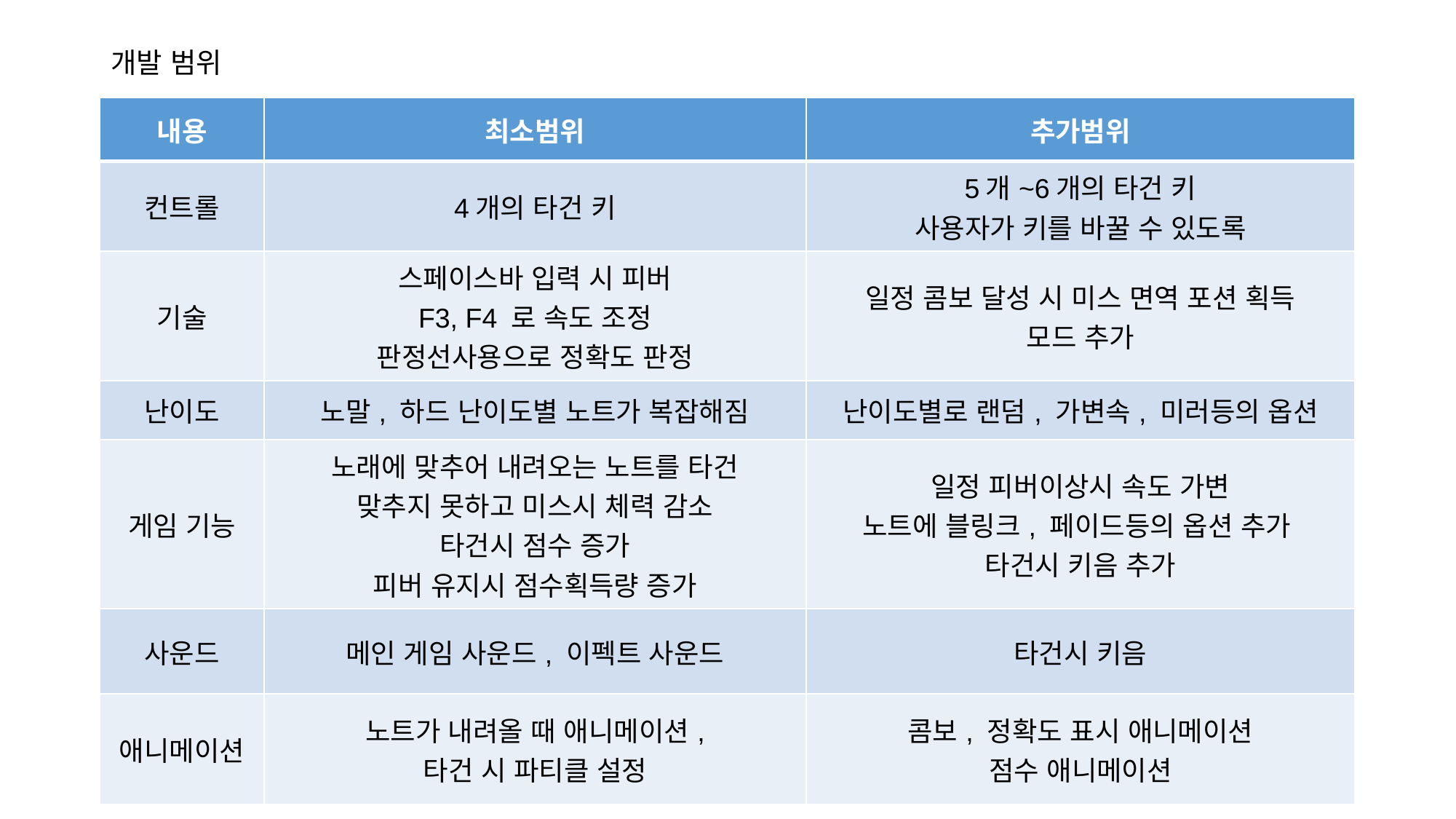

# 개발 범위
| 내용 | 최소범위 | 추가범위 |
| --- | --- | --- |
| 컨트롤 | 4개의 타건 키 | 5개~6개의 타건 키 사용자가 키를 바꿀 수 있도록 |
| 기술 | 스페이스바 입력 시 피버 F3, F4 로 속도 조정 판정선사용으로 정확도 판정 | 일정 콤보 달성 시 미스 면역 포션 획득 모드 추가 |
| 난이도 | 노말, 하드 난이도별 노트가 복잡해짐 | 난이도별로 랜덤, 가변속, 미러등의 옵션 |
| 게임 기능 | 노래에 맞추어 내려오는 노트를 타건 맞추지 못하고 미스시 체력 감소 타건시 점수 증가 피버 유지시 점수획득량 증가 | 일정 피버이상시 속도 가변 노트에 블링크, 페이드등의 옵션 추가 타건시 키음 추가 |
| 사운드 | 메인 게임 사운드, 이펙트 사운드 | 타건시 키음 |
| 애니메이션 | 노트가 내려올 때 애니메이션, 타건 시 파티클 설정 | 콤보, 정확도 표시 애니메이션 점수 애니메이션 |